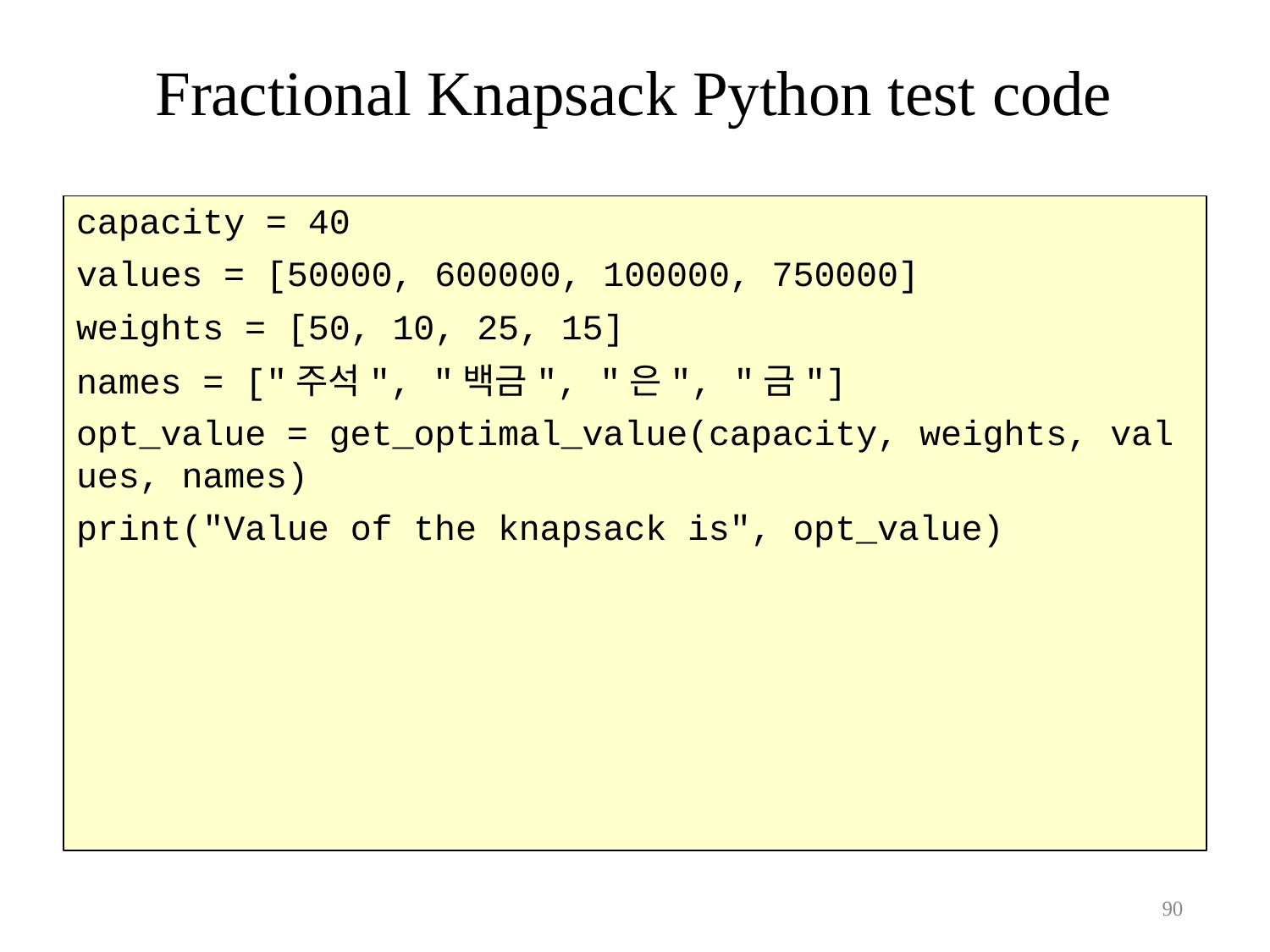

# Fractional Knapsack Python test code
capacity = 40
values = [50000, 600000, 100000, 750000]
weights = [50, 10, 25, 15]
names = ["주석", "백금", "은", "금"]
opt_value = get_optimal_value(capacity, weights, val
ues, names)
print("Value of the knapsack is", opt_value)

90